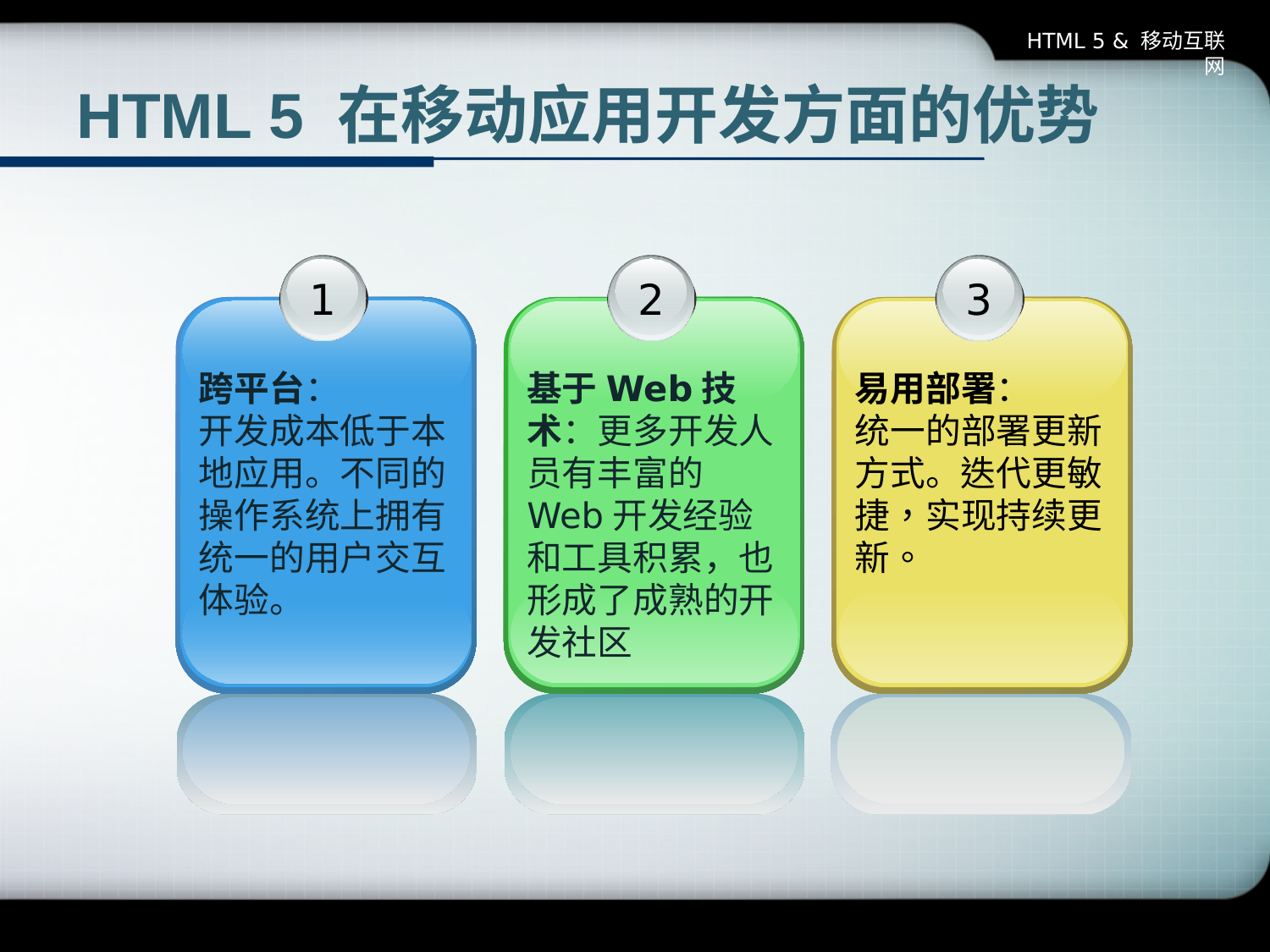

HTML 5 & 移动互联网
# HTML 5 在移动应用开发方面的优势

1

跨平台：
开发成本低于本地应用。不同的操作系统上拥有统一的用户交互体验。

2

基于Web技术：更多开发人员有丰富的Web开发经验和工具积累，也形成了成熟的开发社区

3

易用部署：
统一的部署更新方式。迭代更敏捷，实现持续更新。